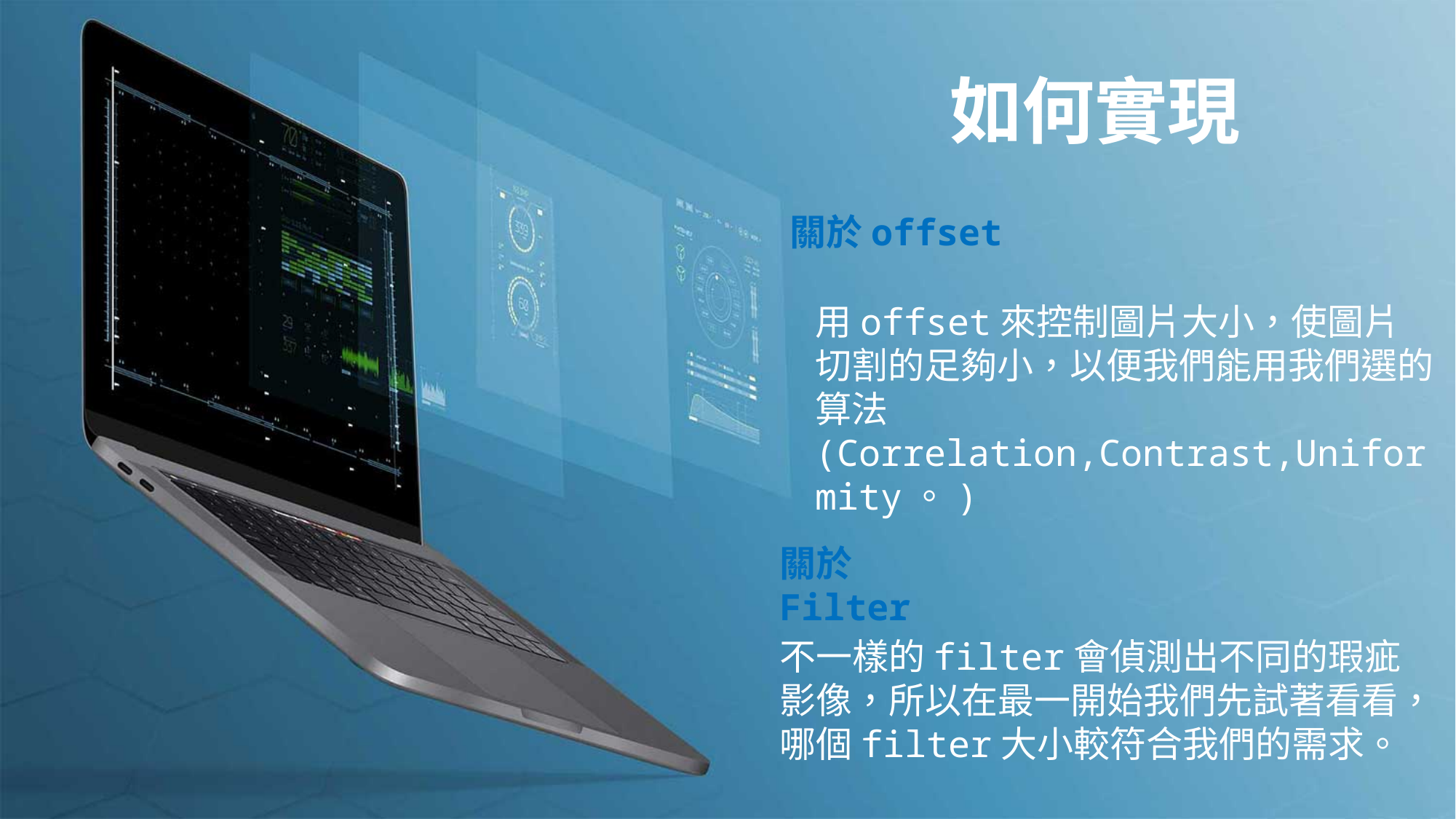

如何實現
關於offset
用offset來控制圖片大小，使圖片切割的足夠小，以便我們能用我們選的算法(Correlation,Contrast,Uniformity。)
關於Filter
不一樣的filter會偵測出不同的瑕疵影像，所以在最一開始我們先試著看看，哪個filter大小較符合我們的需求。